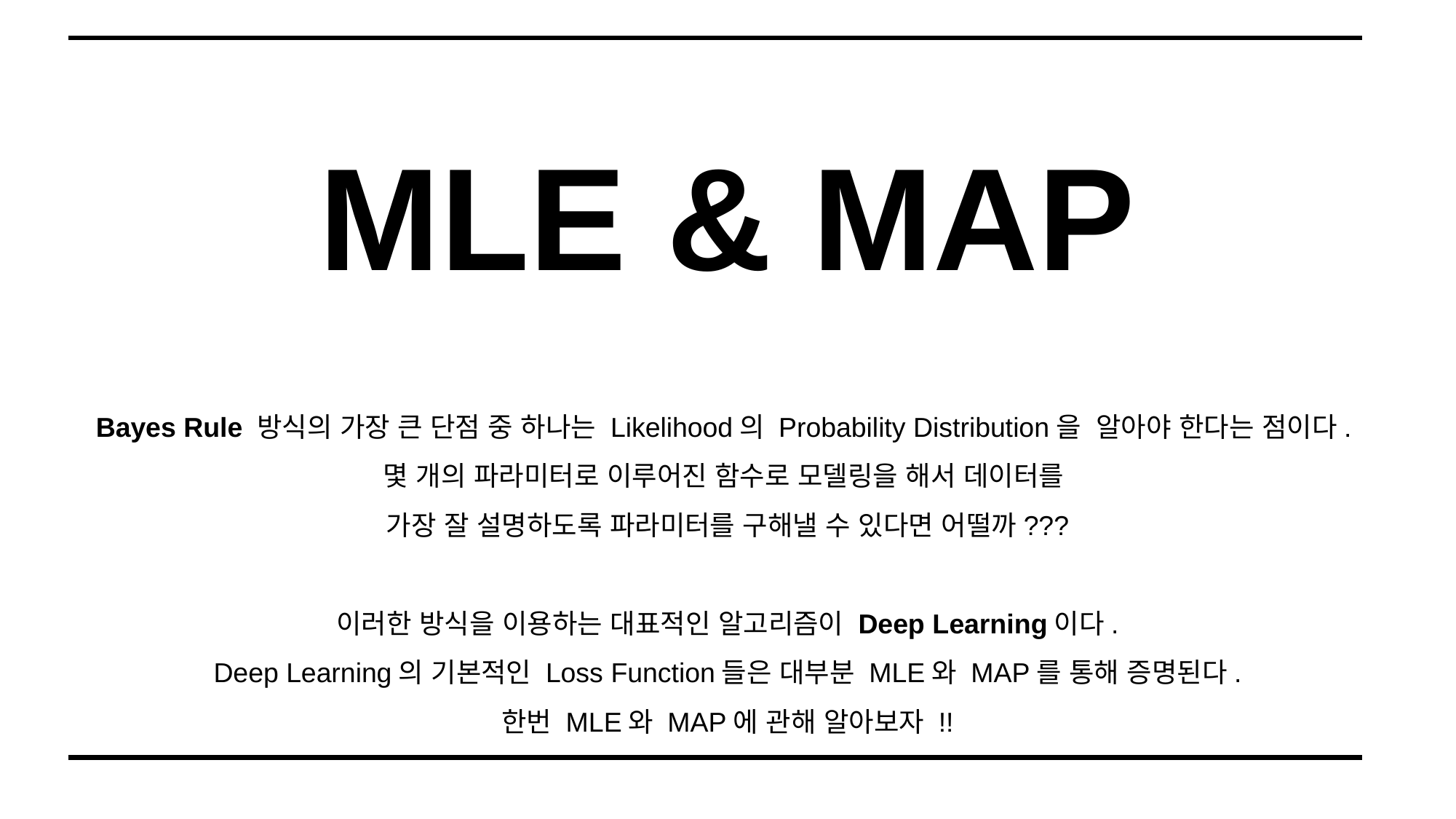

MLE & MAP
Bayes Rule 방식의 가장 큰 단점 중 하나는 Likelihood의 Probability Distribution을  알아야 한다는 점이다.
몇 개의 파라미터로 이루어진 함수로 모델링을 해서 데이터를
가장 잘 설명하도록 파라미터를 구해낼 수 있다면 어떨까???

이러한 방식을 이용하는 대표적인 알고리즘이 Deep Learning이다.
Deep Learning의 기본적인 Loss Function들은 대부분 MLE와 MAP를 통해 증명된다.
한번 MLE와 MAP에 관해 알아보자 !!